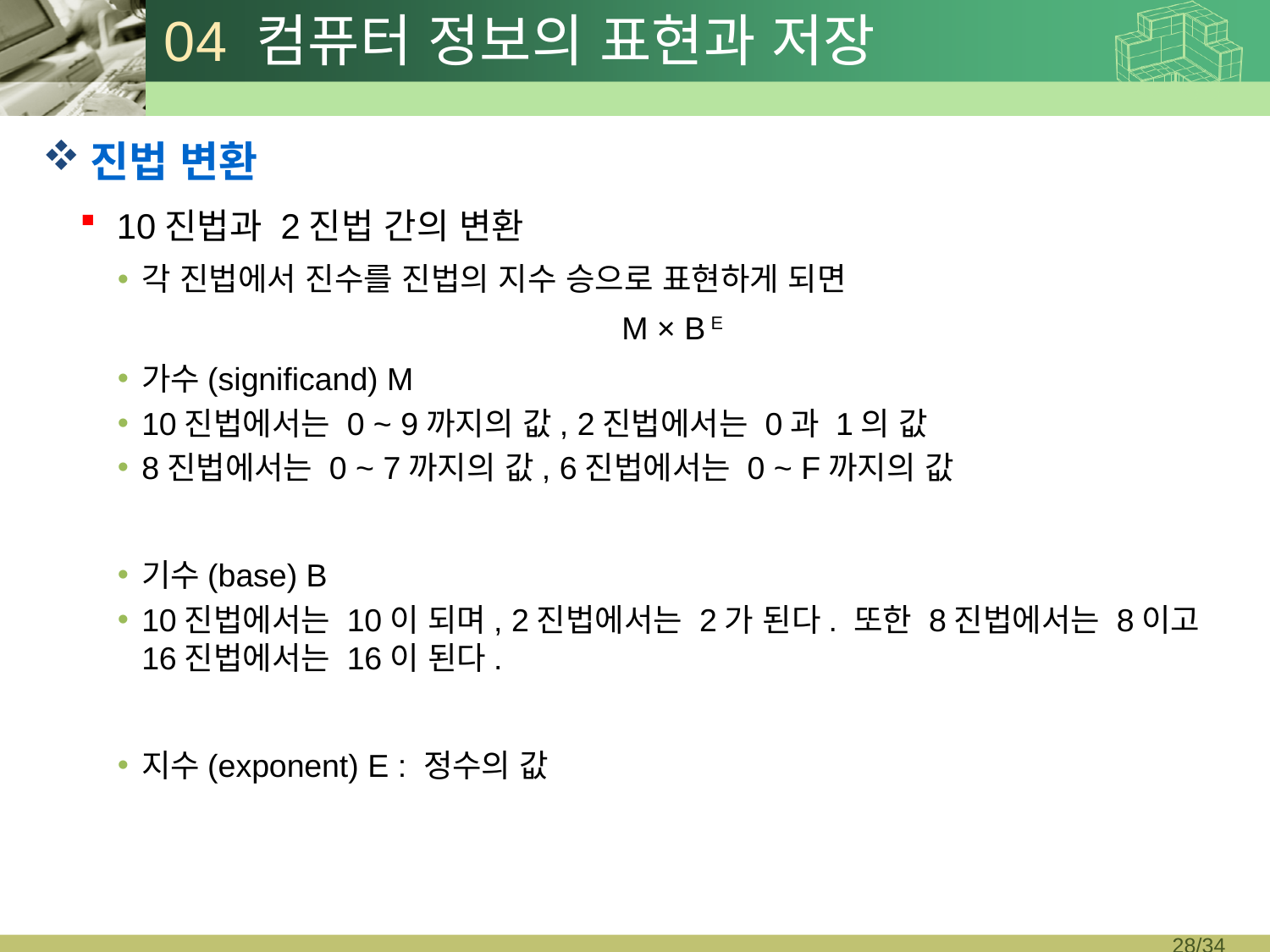

# 04 컴퓨터 정보의 표현과 저장
진법 변환
10진법과 2진법 간의 변환
각 진법에서 진수를 진법의 지수 승으로 표현하게 되면
M × B E
가수(significand) M
10진법에서는 0 ~ 9까지의 값, 2진법에서는 0과 1의 값
8진법에서는 0 ~ 7까지의 값, 6진법에서는 0 ~ F까지의 값

기수(base) B
10진법에서는 10이 되며, 2진법에서는 2가 된다. 또한 8진법에서는 8이고 16진법에서는 16이 된다.

지수(exponent) E : 정수의 값